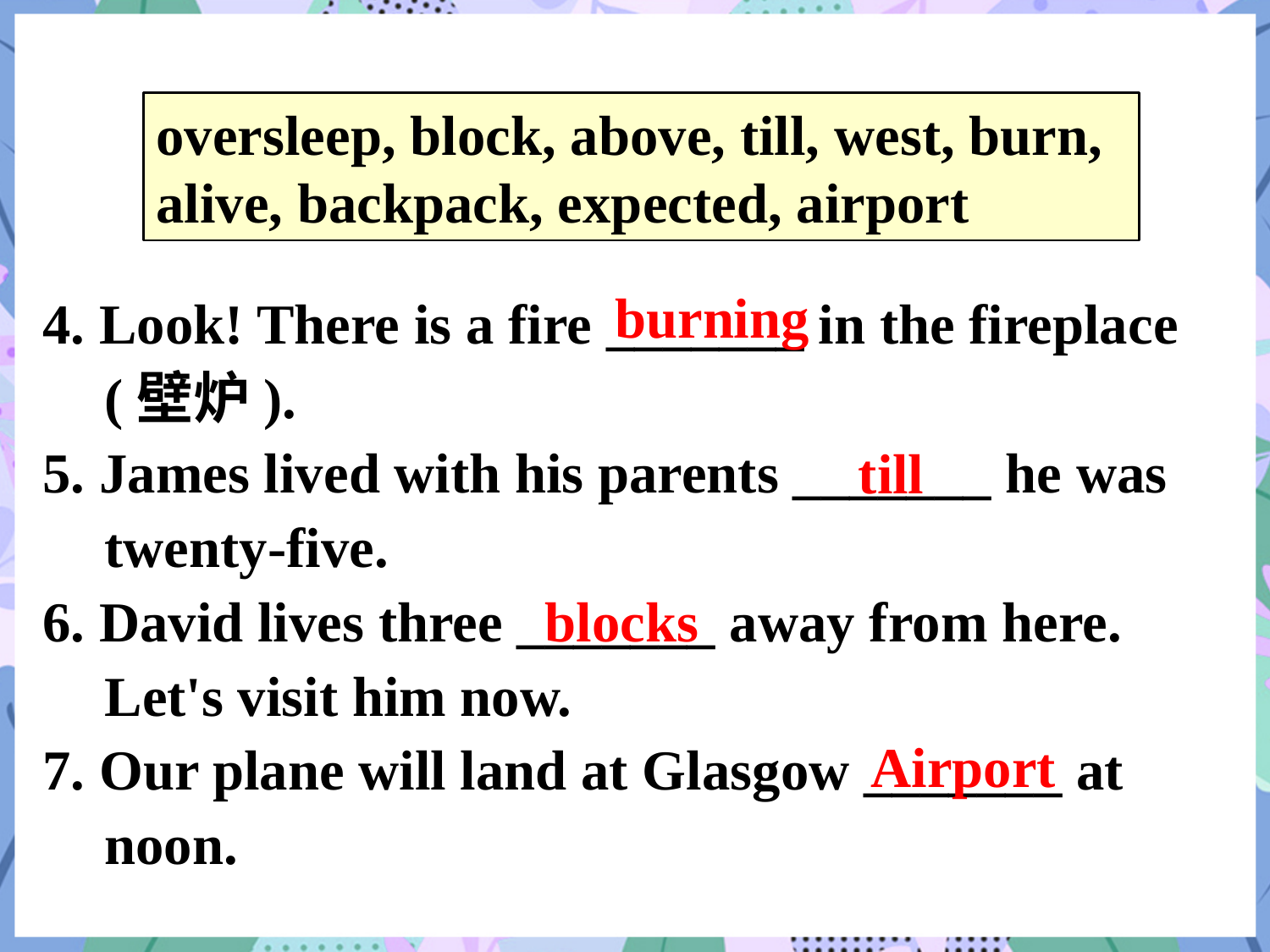

oversleep, block, above, till, west, burn, alive, backpack, expected, airport
4. Look! There is a fire _______ in the fireplace (壁炉).
5. James lived with his parents _______ he was twenty-five.
6. David lives three _______ away from here. Let's visit him now.
7. Our plane will land at Glasgow _______ at noon.
burning
till
blocks
Airport